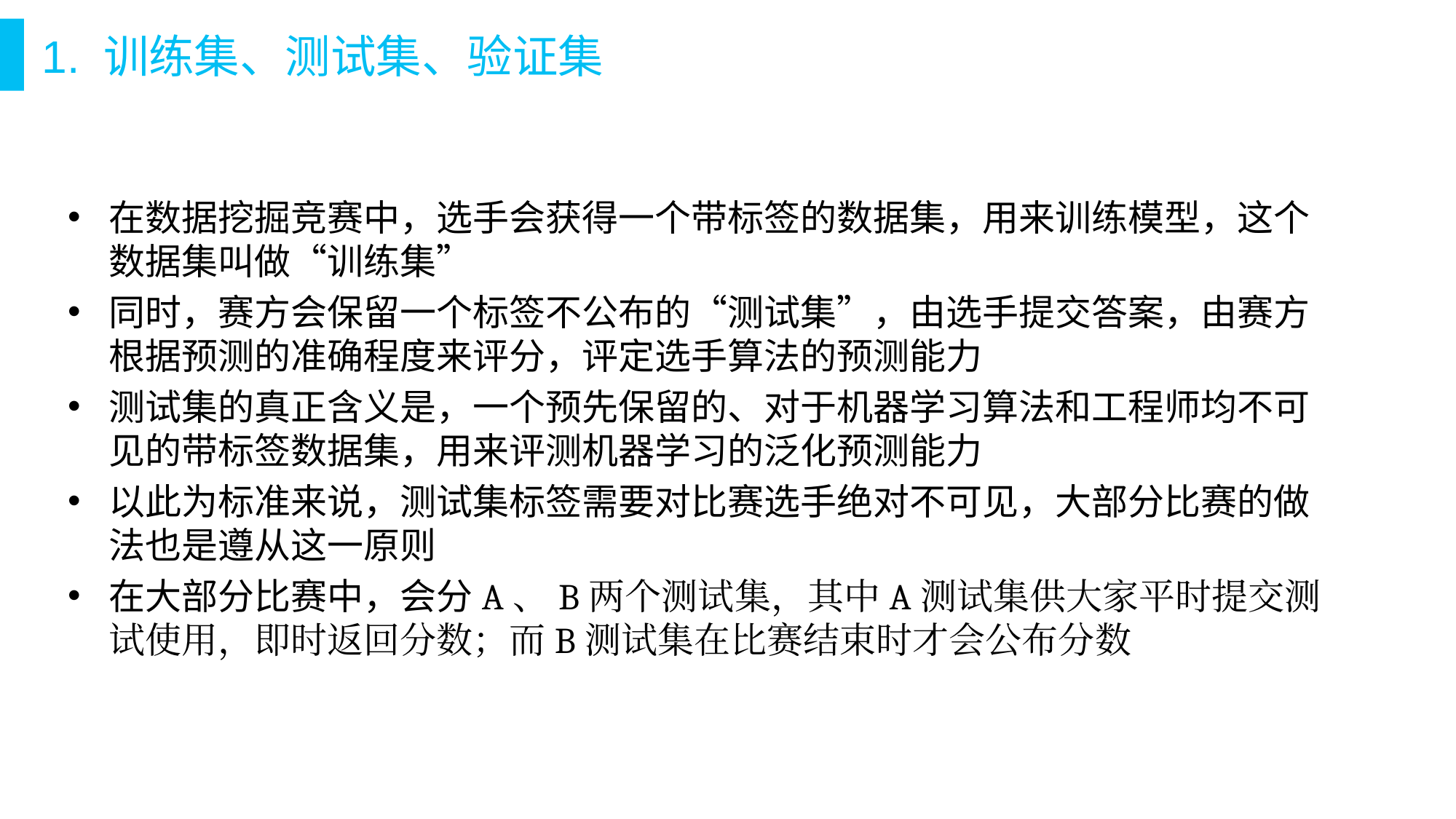

# 1. 训练集、测试集、验证集
在数据挖掘竞赛中，选手会获得一个带标签的数据集，用来训练模型，这个数据集叫做“训练集”
同时，赛方会保留一个标签不公布的“测试集”，由选手提交答案，由赛方根据预测的准确程度来评分，评定选手算法的预测能力
测试集的真正含义是，一个预先保留的、对于机器学习算法和工程师均不可见的带标签数据集，用来评测机器学习的泛化预测能力
以此为标准来说，测试集标签需要对比赛选手绝对不可见，大部分比赛的做法也是遵从这一原则
在大部分比赛中，会分A、B两个测试集，其中A测试集供大家平时提交测试使用，即时返回分数；而B测试集在比赛结束时才会公布分数